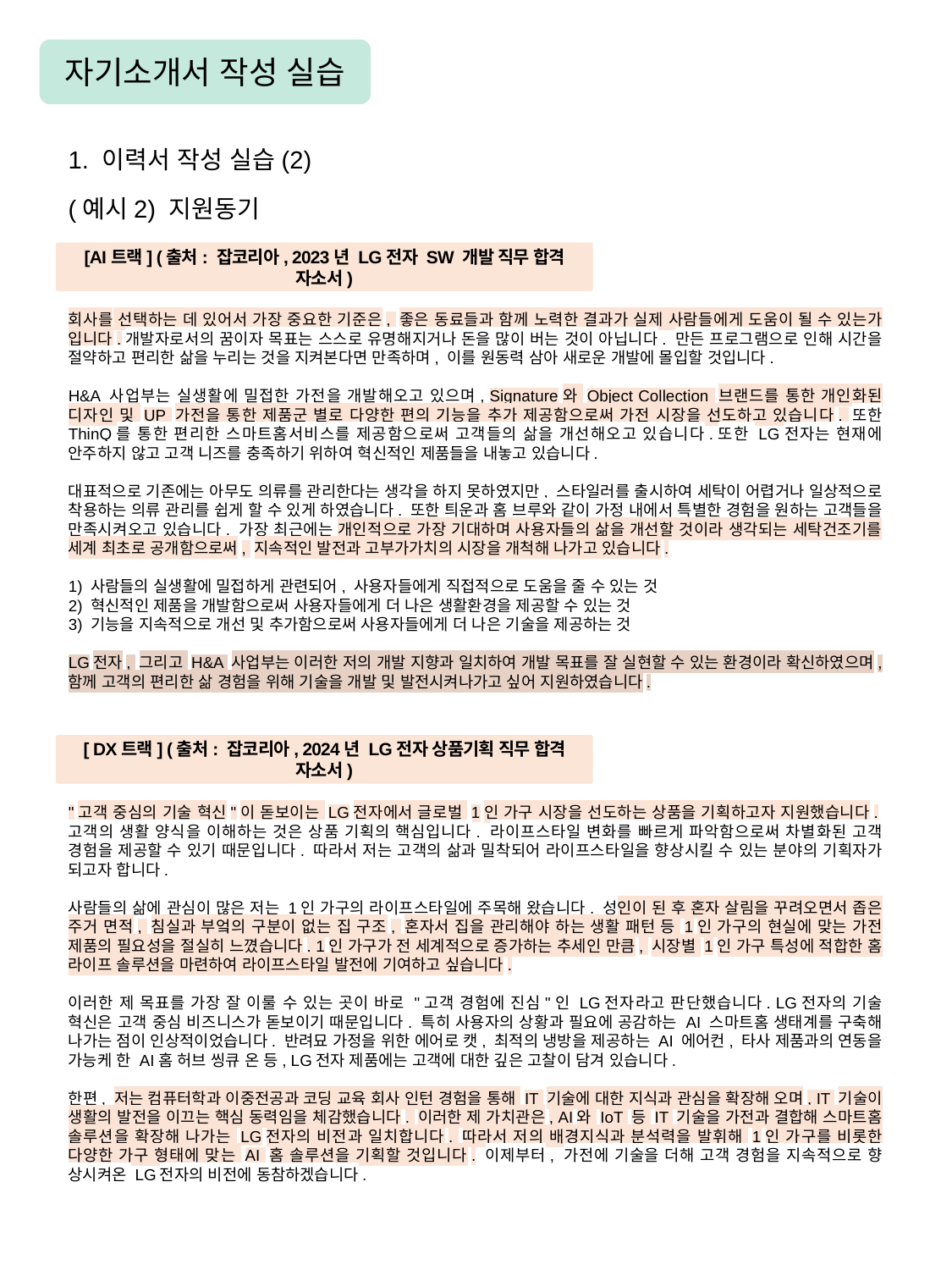

자기소개서 작성 실습
1. 이력서 작성 실습(2)
(예시2) 지원동기
[AI트랙] (출처: 잡코리아, 2023년 LG전자 SW 개발 직무 합격 자소서)
회사를 선택하는 데 있어서 가장 중요한 기준은, 좋은 동료들과 함께 노력한 결과가 실제 사람들에게 도움이 될 수 있는가 입니다.개발자로서의 꿈이자 목표는 스스로 유명해지거나 돈을 많이 버는 것이 아닙니다. 만든 프로그램으로 인해 시간을 절약하고 편리한 삶을 누리는 것을 지켜본다면 만족하며, 이를 원동력 삼아 새로운 개발에 몰입할 것입니다.

H&A 사업부는 실생활에 밀접한 가전을 개발해오고 있으며, Signature와 Object Collection 브랜드를 통한 개인화된 디자인 및 UP 가전을 통한 제품군 별로 다양한 편의 기능을 추가 제공함으로써 가전 시장을 선도하고 있습니다. 또한 ThinQ를 통한 편리한 스마트홈서비스를 제공함으로써 고객들의 삶을 개선해오고 있습니다.또한 LG전자는 현재에 안주하지 않고 고객 니즈를 충족하기 위하여 혁신적인 제품들을 내놓고 있습니다.

대표적으로 기존에는 아무도 의류를 관리한다는 생각을 하지 못하였지만, 스타일러를 출시하여 세탁이 어렵거나 일상적으로 착용하는 의류 관리를 쉽게 할 수 있게 하였습니다. 또한 틔운과 홈 브루와 같이 가정 내에서 특별한 경험을 원하는 고객들을 만족시켜오고 있습니다. 가장 최근에는 개인적으로 가장 기대하며 사용자들의 삶을 개선할 것이라 생각되는 세탁건조기를 세계 최초로 공개함으로써, 지속적인 발전과 고부가가치의 시장을 개척해 나가고 있습니다.

1) 사람들의 실생활에 밀접하게 관련되어, 사용자들에게 직접적으로 도움을 줄 수 있는 것
2) 혁신적인 제품을 개발함으로써 사용자들에게 더 나은 생활환경을 제공할 수 있는 것
3) 기능을 지속적으로 개선 및 추가함으로써 사용자들에게 더 나은 기술을 제공하는 것

LG전자, 그리고 H&A 사업부는 이러한 저의 개발 지향과 일치하여 개발 목표를 잘 실현할 수 있는 환경이라 확신하였으며, 함께 고객의 편리한 삶 경험을 위해 기술을 개발 및 발전시켜나가고 싶어 지원하였습니다.

[ DX트랙] (출처: 잡코리아, 2024년 LG전자 상품기획 직무 합격 자소서)
"고객 중심의 기술 혁신"이 돋보이는 LG전자에서 글로벌 1인 가구 시장을 선도하는 상품을 기획하고자 지원했습니다.고객의 생활 양식을 이해하는 것은 상품 기획의 핵심입니다. 라이프스타일 변화를 빠르게 파악함으로써 차별화된 고객 경험을 제공할 수 있기 때문입니다. 따라서 저는 고객의 삶과 밀착되어 라이프스타일을 향상시킬 수 있는 분야의 기획자가 되고자 합니다.

사람들의 삶에 관심이 많은 저는 1인 가구의 라이프스타일에 주목해 왔습니다. 성인이 된 후 혼자 살림을 꾸려오면서 좁은 주거 면적, 침실과 부엌의 구분이 없는 집 구조, 혼자서 집을 관리해야 하는 생활 패턴 등 1인 가구의 현실에 맞는 가전 제품의 필요성을 절실히 느꼈습니다. 1인 가구가 전 세계적으로 증가하는 추세인 만큼, 시장별 1인 가구 특성에 적합한 홈 라이프 솔루션을 마련하여 라이프스타일 발전에 기여하고 싶습니다.

이러한 제 목표를 가장 잘 이룰 수 있는 곳이 바로 "고객 경험에 진심"인 LG전자라고 판단했습니다. LG전자의 기술 혁신은 고객 중심 비즈니스가 돋보이기 때문입니다. 특히 사용자의 상황과 필요에 공감하는 AI 스마트홈 생태계를 구축해 나가는 점이 인상적이었습니다. 반려묘 가정을 위한 에어로 캣, 최적의 냉방을 제공하는 AI 에어컨, 타사 제품과의 연동을 가능케 한 AI홈 허브 씽큐 온 등, LG전자 제품에는 고객에 대한 깊은 고찰이 담겨 있습니다.

한편, 저는 컴퓨터학과 이중전공과 코딩 교육 회사 인턴 경험을 통해 IT 기술에 대한 지식과 관심을 확장해 오며, IT 기술이 생활의 발전을 이끄는 핵심 동력임을 체감했습니다. 이러한 제 가치관은, AI와 IoT 등 IT 기술을 가전과 결합해 스마트홈 솔루션을 확장해 나가는 LG전자의 비전과 일치합니다. 따라서 저의 배경지식과 분석력을 발휘해 1인 가구를 비롯한 다양한 가구 형태에 맞는 AI 홈 솔루션을 기획할 것입니다. 이제부터, 가전에 기술을 더해 고객 경험을 지속적으로 향 상시켜온 LG전자의 비전에 동참하겠습니다.